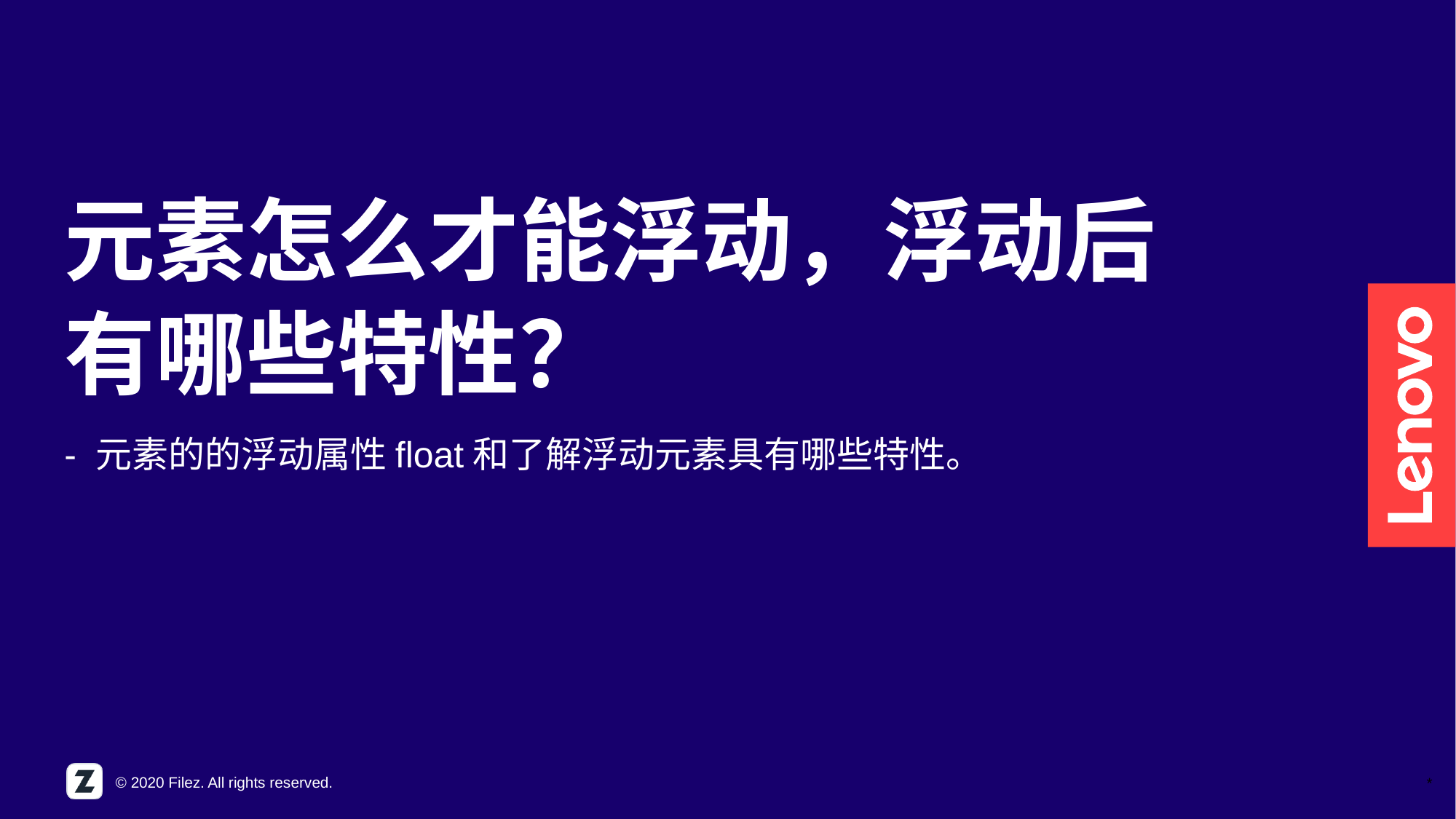

元素怎么才能浮动，浮动后有哪些特性？
- 元素的的浮动属性float和了解浮动元素具有哪些特性。
*